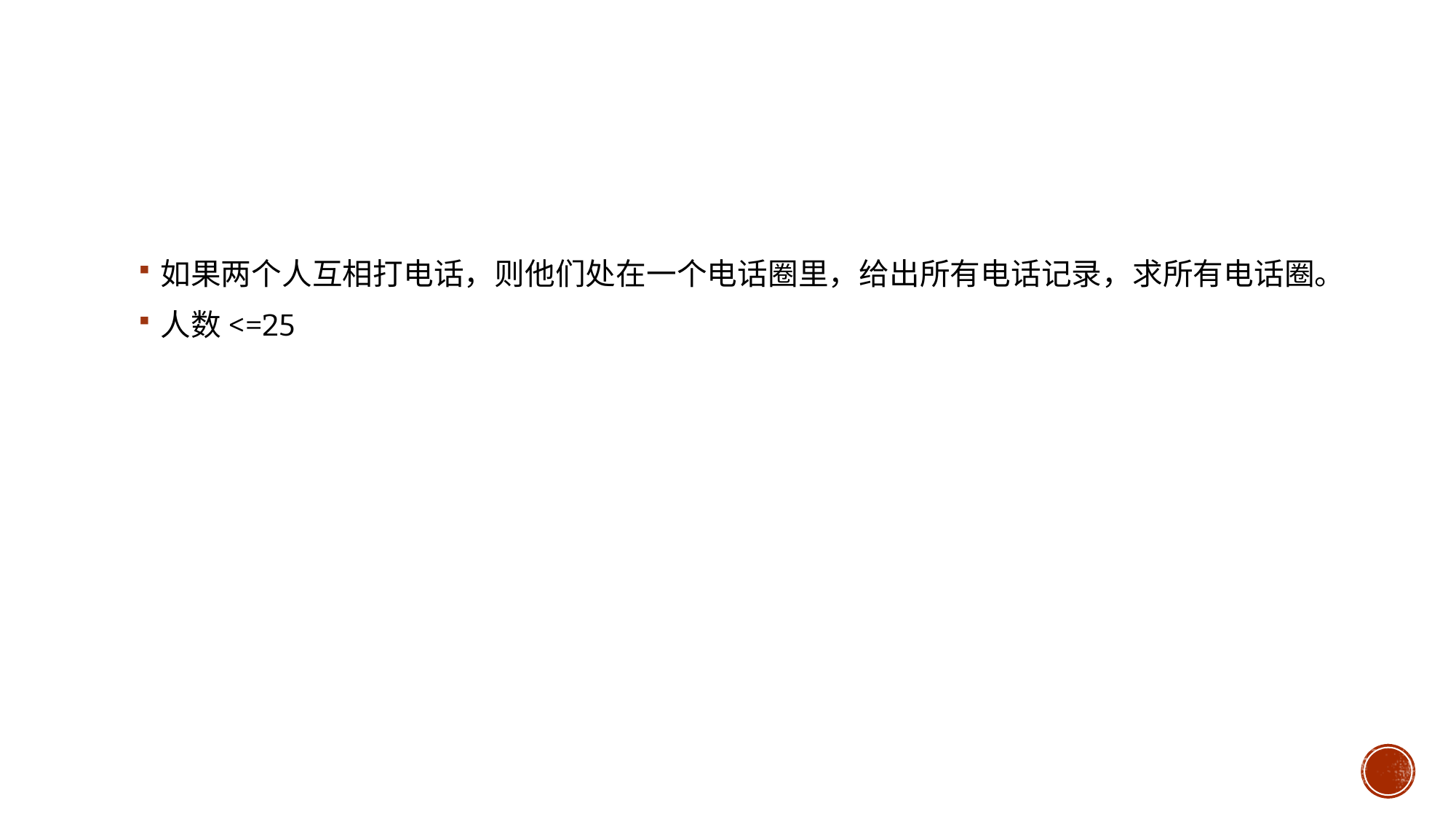

#
如果两个人互相打电话，则他们处在一个电话圈里，给出所有电话记录，求所有电话圈。
人数<=25